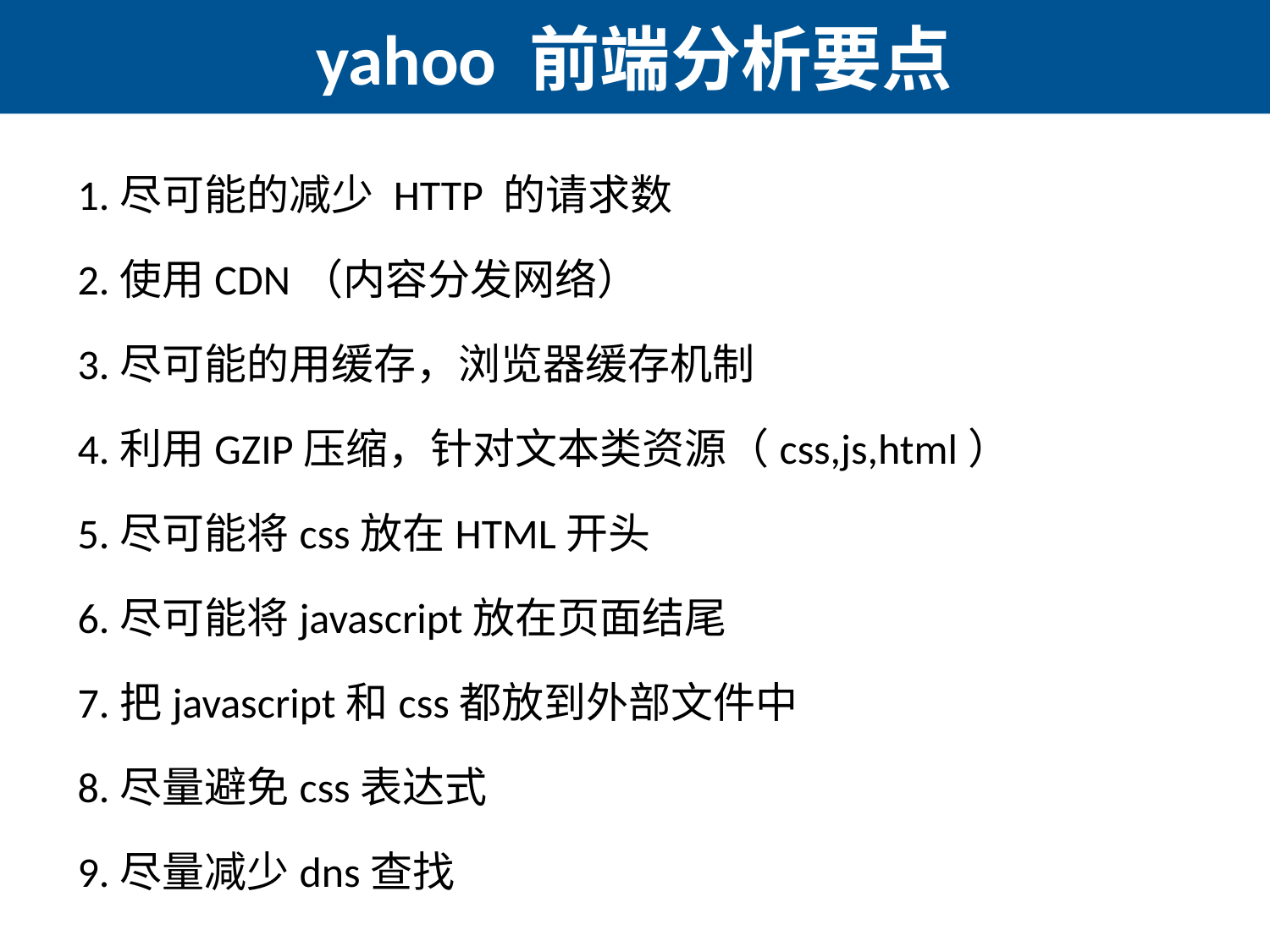

# yahoo 前端分析要点
1.尽可能的减少 HTTP 的请求数
2.使用CDN（内容分发网络）
3.尽可能的用缓存，浏览器缓存机制
4.利用GZIP压缩，针对文本类资源（css,js,html）
5.尽可能将css放在HTML开头
6.尽可能将javascript放在页面结尾
7.把javascript和css都放到外部文件中
8.尽量避免css表达式
9.尽量减少dns查找